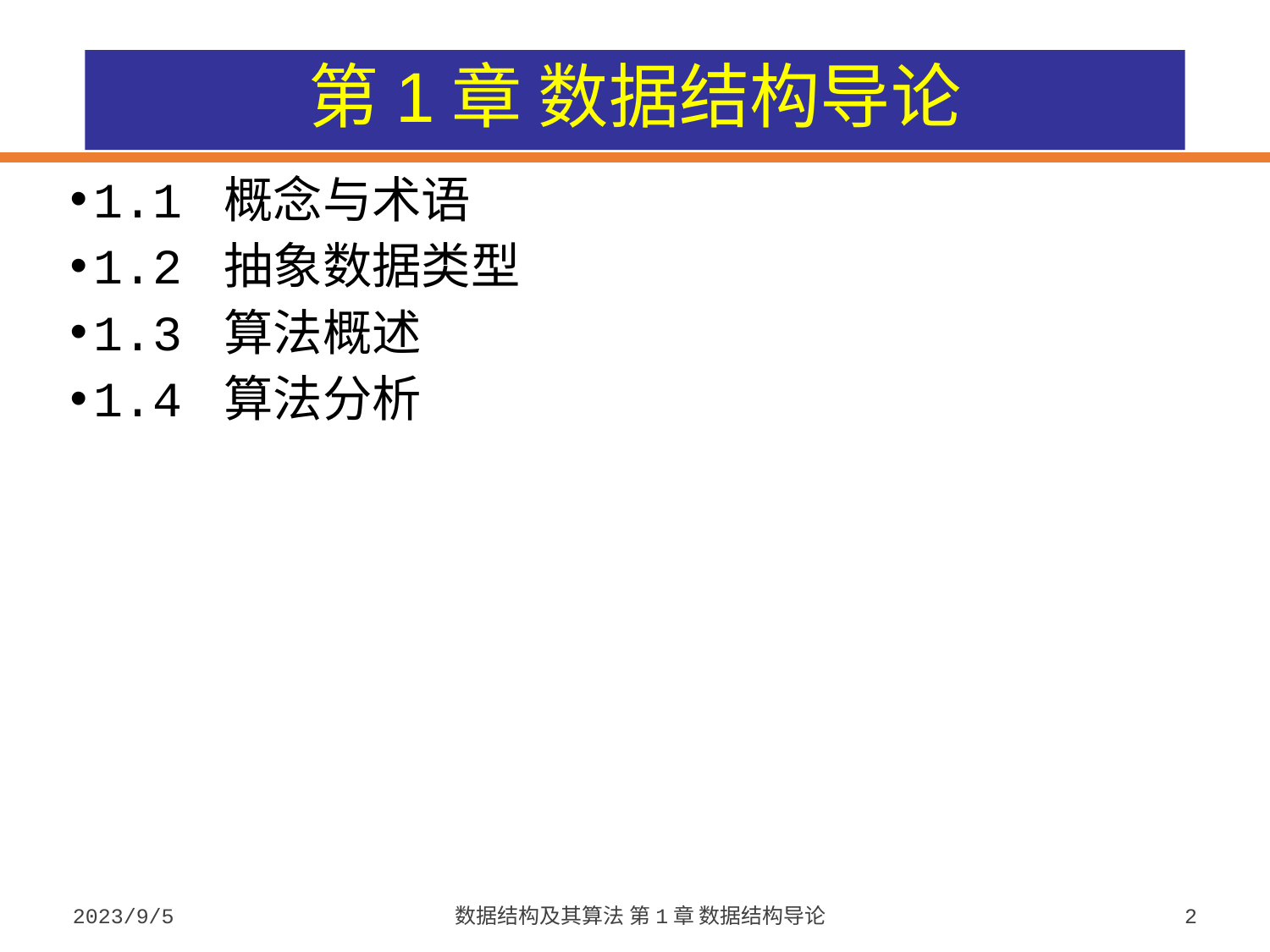

# 第1章 数据结构导论
1.1 概念与术语
1.2 抽象数据类型
1.3 算法概述
1.4 算法分析
2023/9/5
数据结构及其算法 第1章 数据结构导论
2